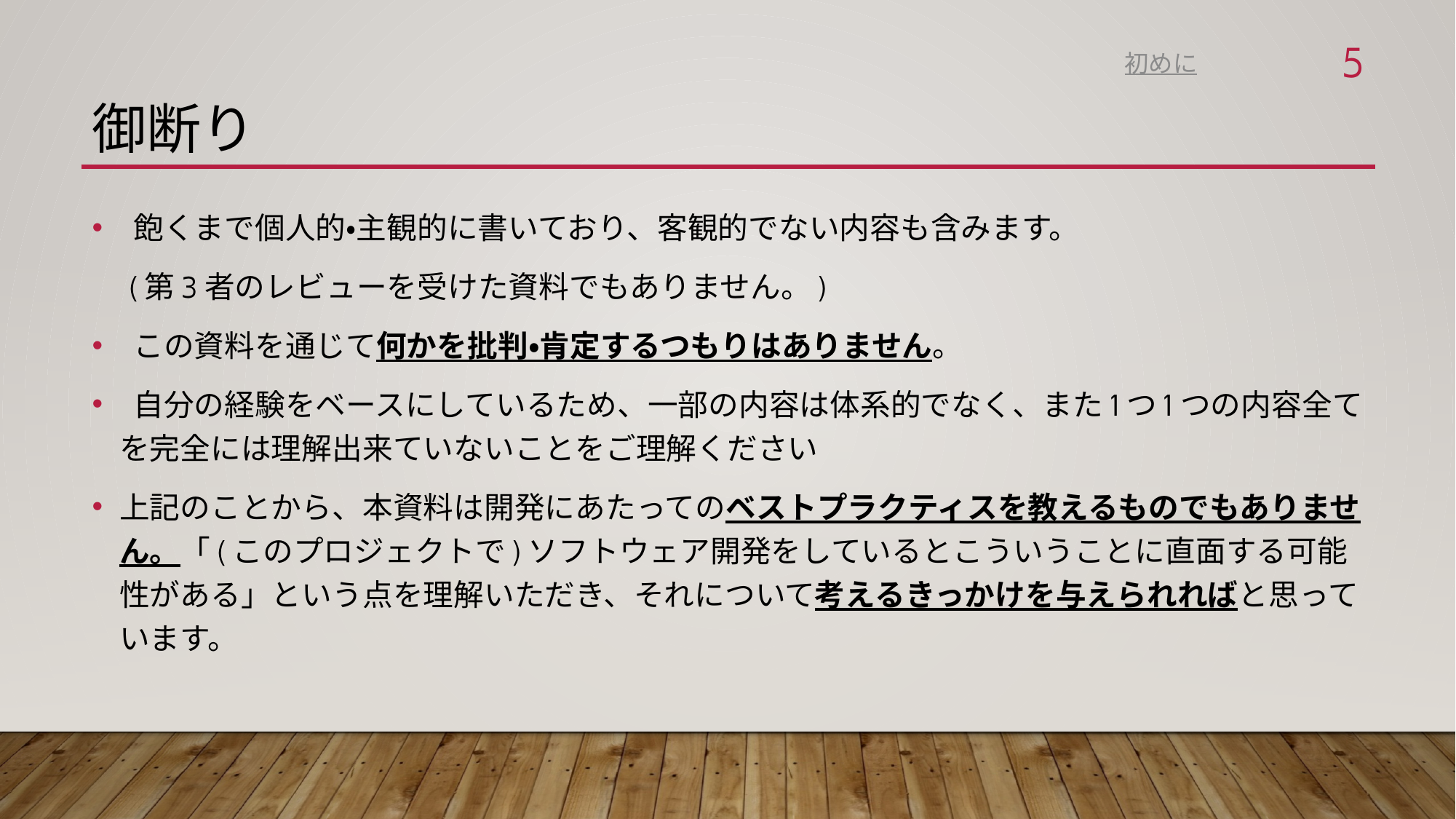

5
初めに
# 御断り
 飽くまで個人的・主観的に書いており、客観的でない内容も含みます。
　(第3者のレビューを受けた資料でもありません。)
 この資料を通じて何かを批判・肯定するつもりはありません。
 自分の経験をベースにしているため、一部の内容は体系的でなく、また1つ1つの内容全てを完全には理解出来ていないことをご理解ください
上記のことから、本資料は開発にあたってのベストプラクティスを教えるものでもありません。「(このプロジェクトで)ソフトウェア開発をしているとこういうことに直面する可能性がある」という点を理解いただき、それについて考えるきっかけを与えられればと思っています。